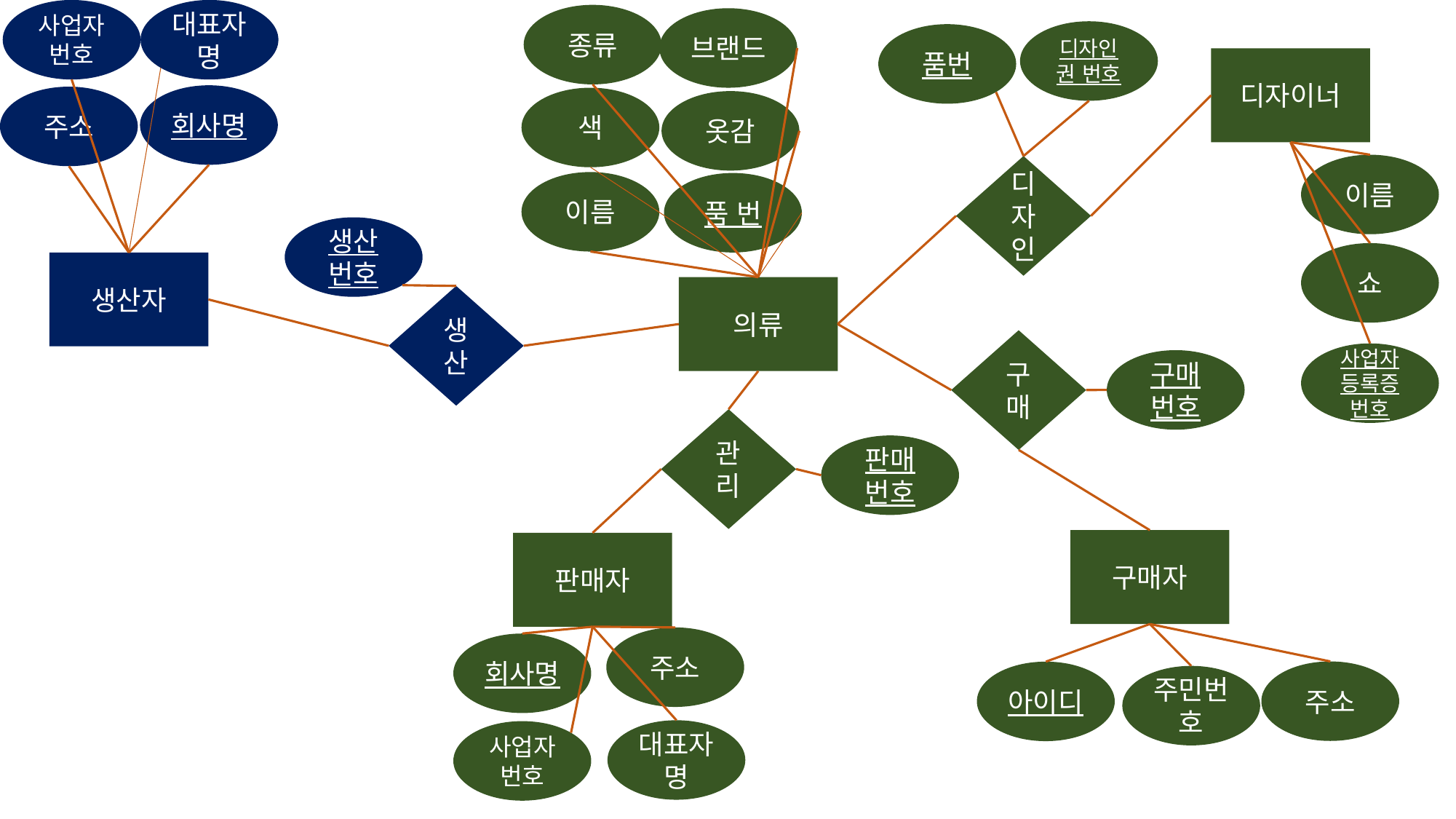

사업자
번호
대표자명
종류
브랜드
디자인권 번호
품번
디자이너
회사명
주소
색
옷감
이름
디자인
이름
품 번
생산 번호
쇼
생산자
의류
생산
구매
사업자등록증번호
구매 번호
관리
판매 번호
구매자
판매자
주소
회사명
주소
아이디
주민번호
대표자명
사업자
번호